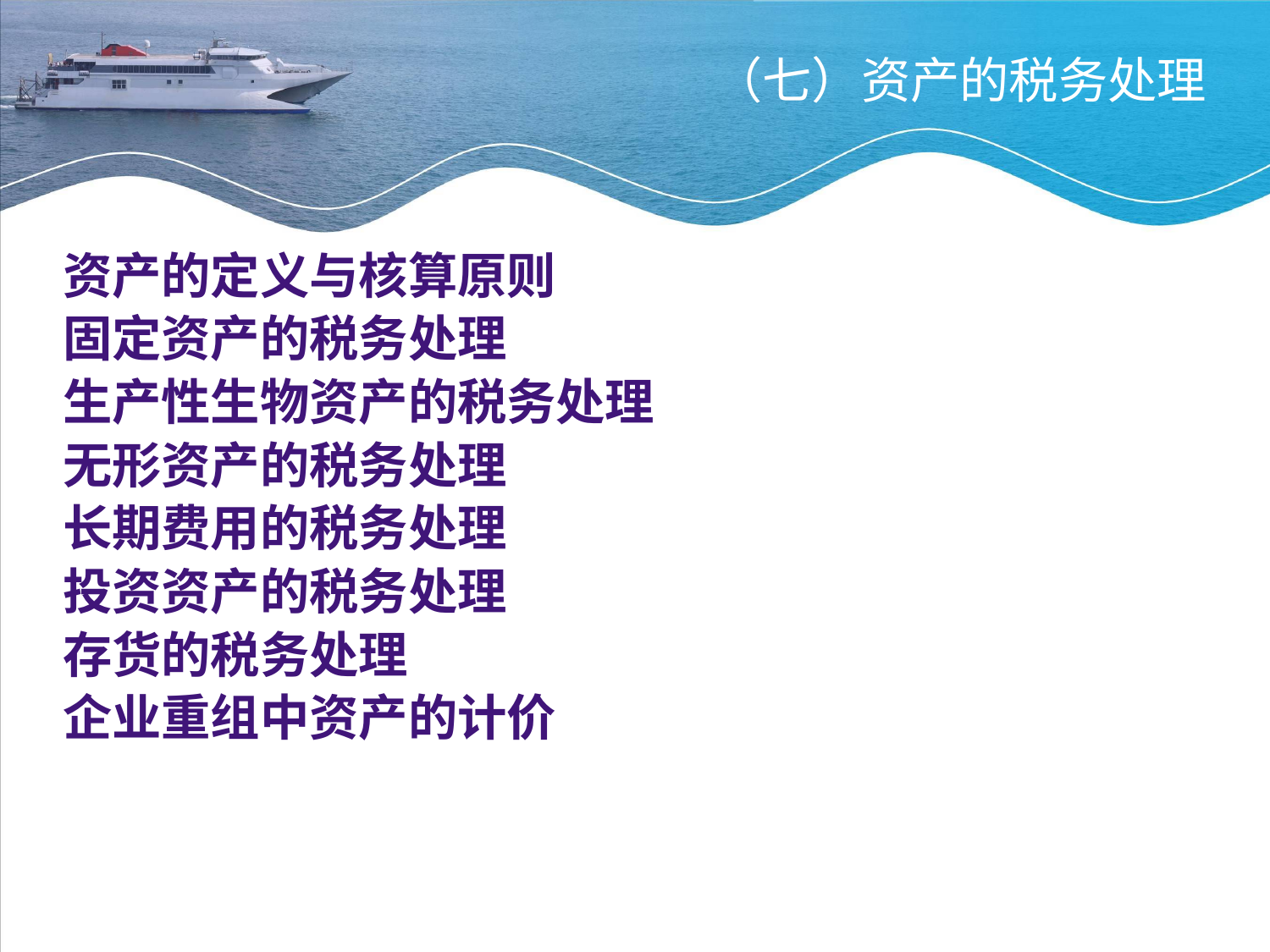

# （七）资产的税务处理
资产的定义与核算原则
固定资产的税务处理
生产性生物资产的税务处理
无形资产的税务处理
长期费用的税务处理
投资资产的税务处理
存货的税务处理
企业重组中资产的计价